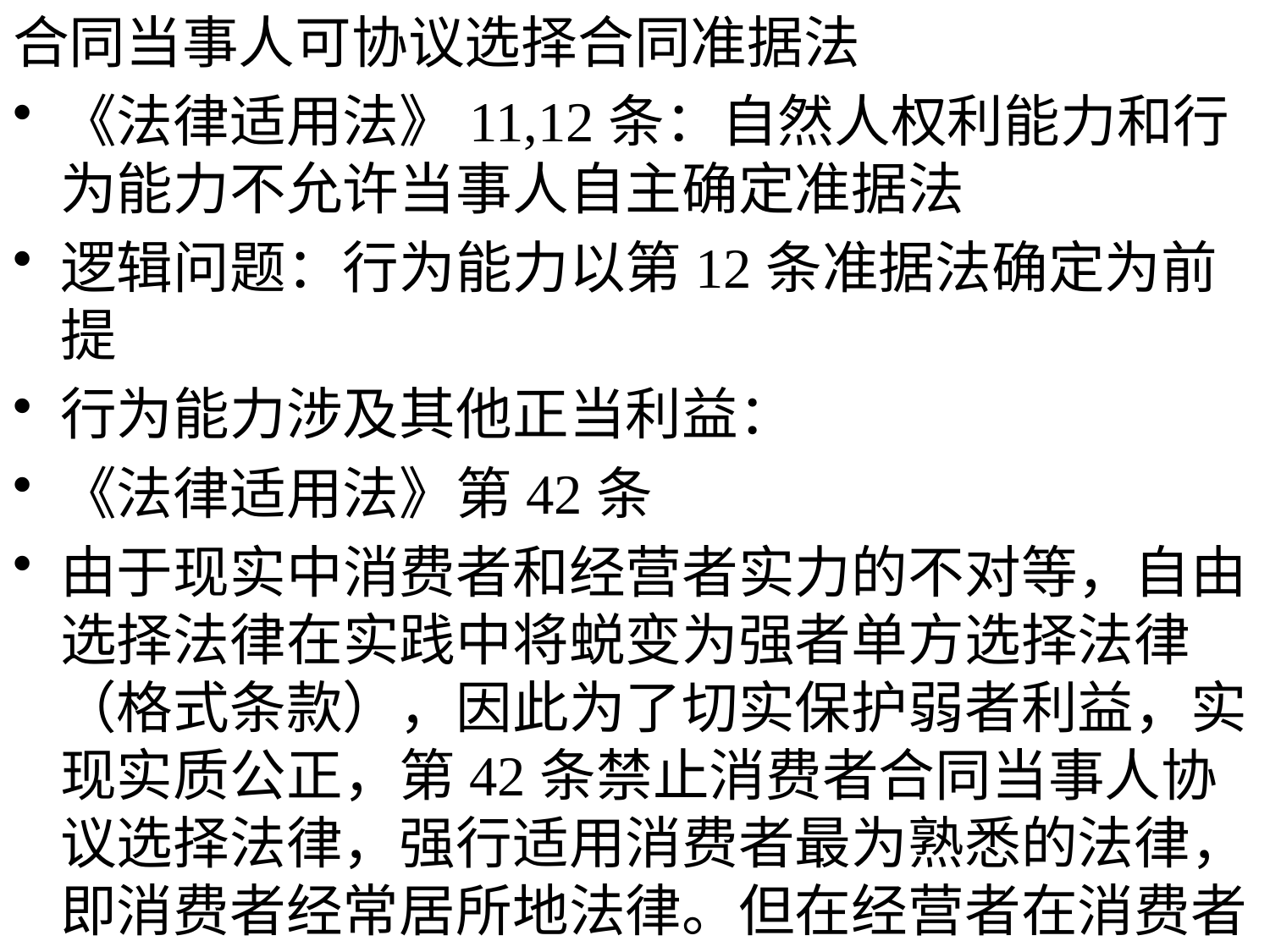

合同当事人可协议选择合同准据法
《法律适用法》11,12条：自然人权利能力和行为能力不允许当事人自主确定准据法
逻辑问题：行为能力以第12条准据法确定为前提
行为能力涉及其他正当利益：
《法律适用法》第42条
由于现实中消费者和经营者实力的不对等，自由选择法律在实践中将蜕变为强者单方选择法律（格式条款），因此为了切实保护弱者利益，实现实质公正，第42条禁止消费者合同当事人协议选择法律，强行适用消费者最为熟悉的法律，即消费者经常居所地法律。但在经营者在消费者